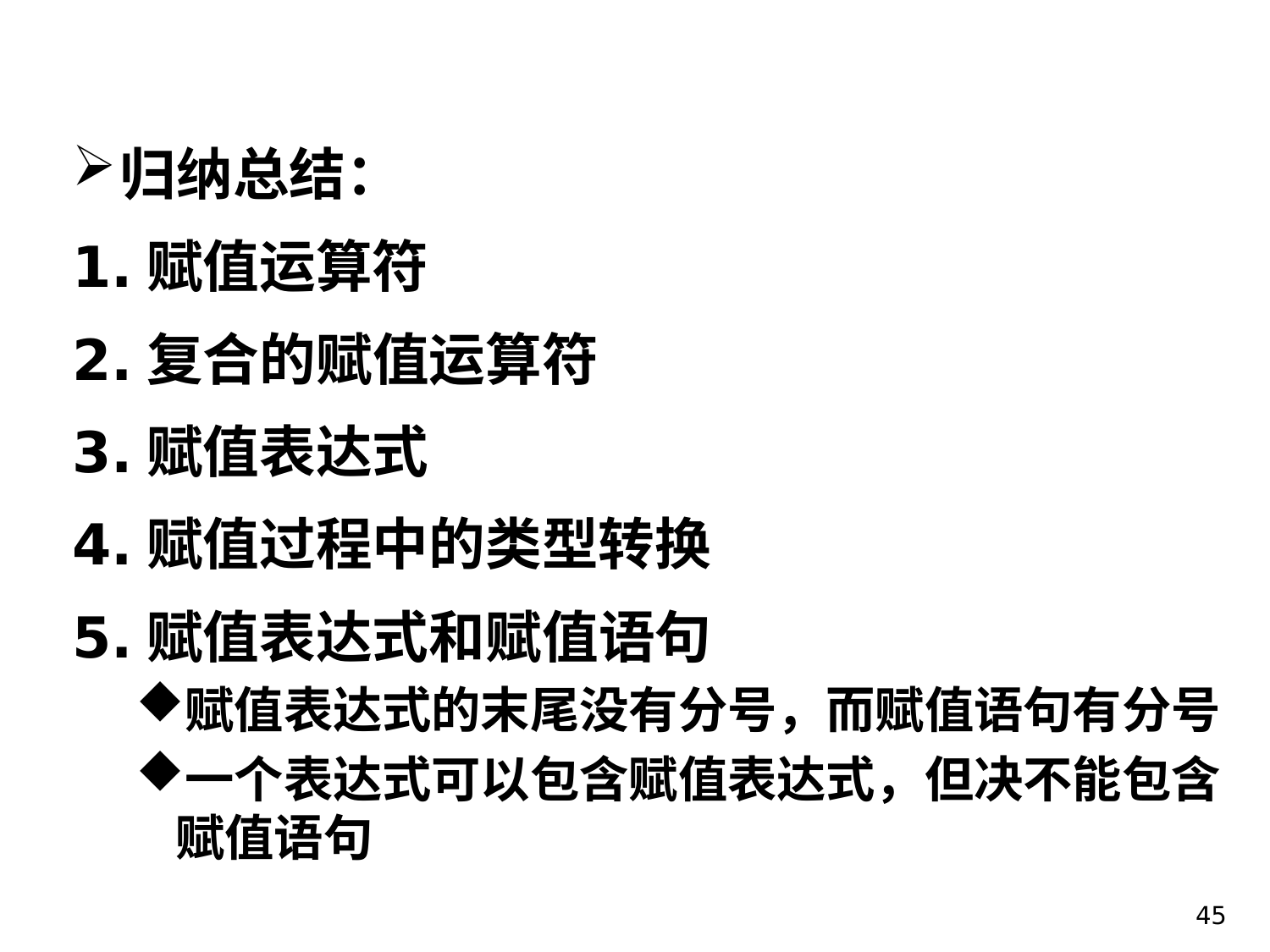

归纳总结：
1.赋值运算符
2.复合的赋值运算符
3.赋值表达式
4.赋值过程中的类型转换
5.赋值表达式和赋值语句
赋值表达式的末尾没有分号，而赋值语句有分号
一个表达式可以包含赋值表达式，但决不能包含赋值语句
45